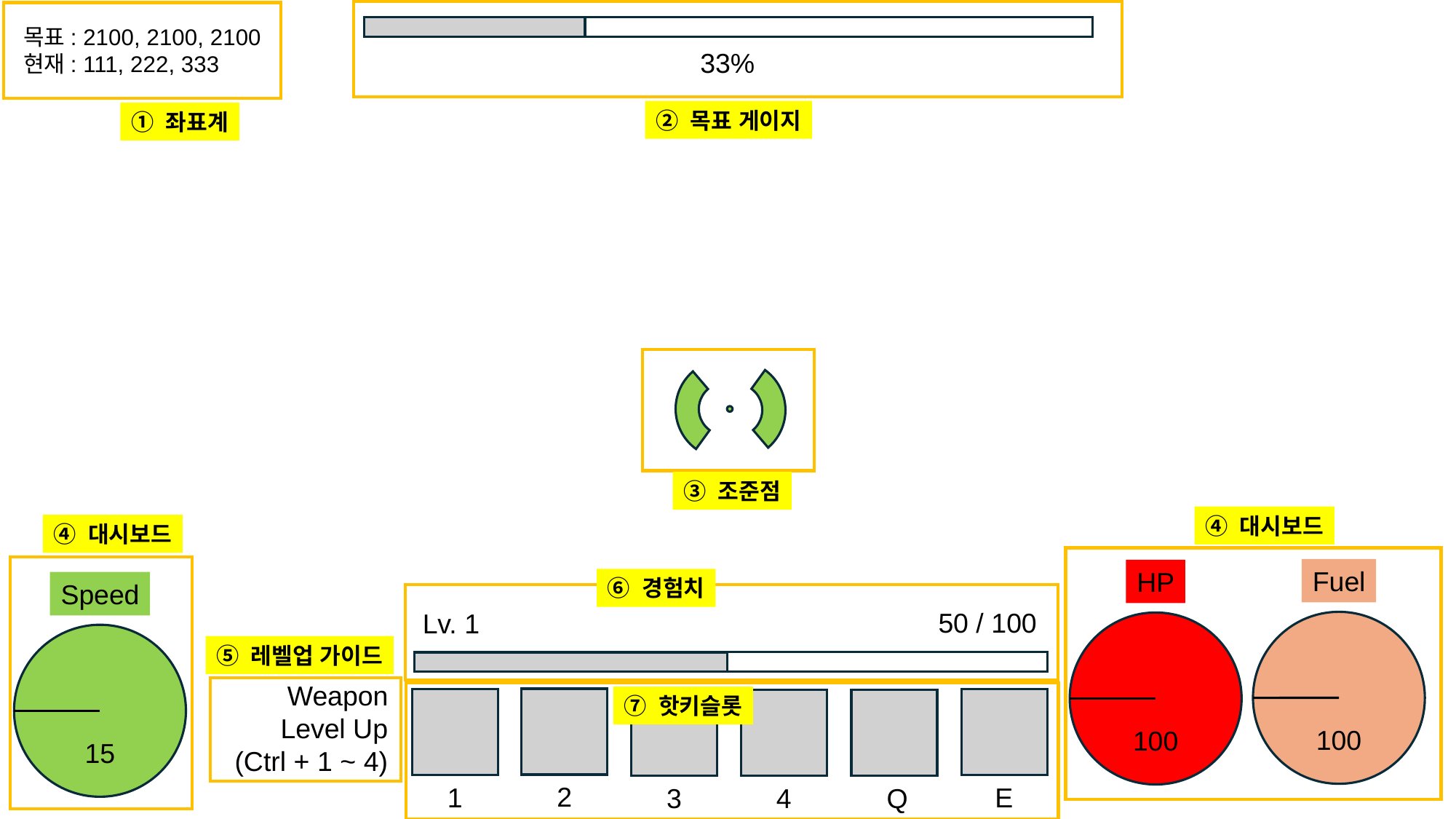

목표: 2100, 2100, 2100
현재: 111, 222, 333

33%
② 목표 게이지
① 좌표계

③ 조준점
④ 대시보드
④ 대시보드

Fuel

100
HP

100
⑥ 경험치
Speed

15

50 / 100
Lv. 1
⑤ 레벨업 가이드

Weapon
Level Up
(Ctrl + 1 ~ 4)

⑦ 핫키슬롯

2

1

E

3

4

Q